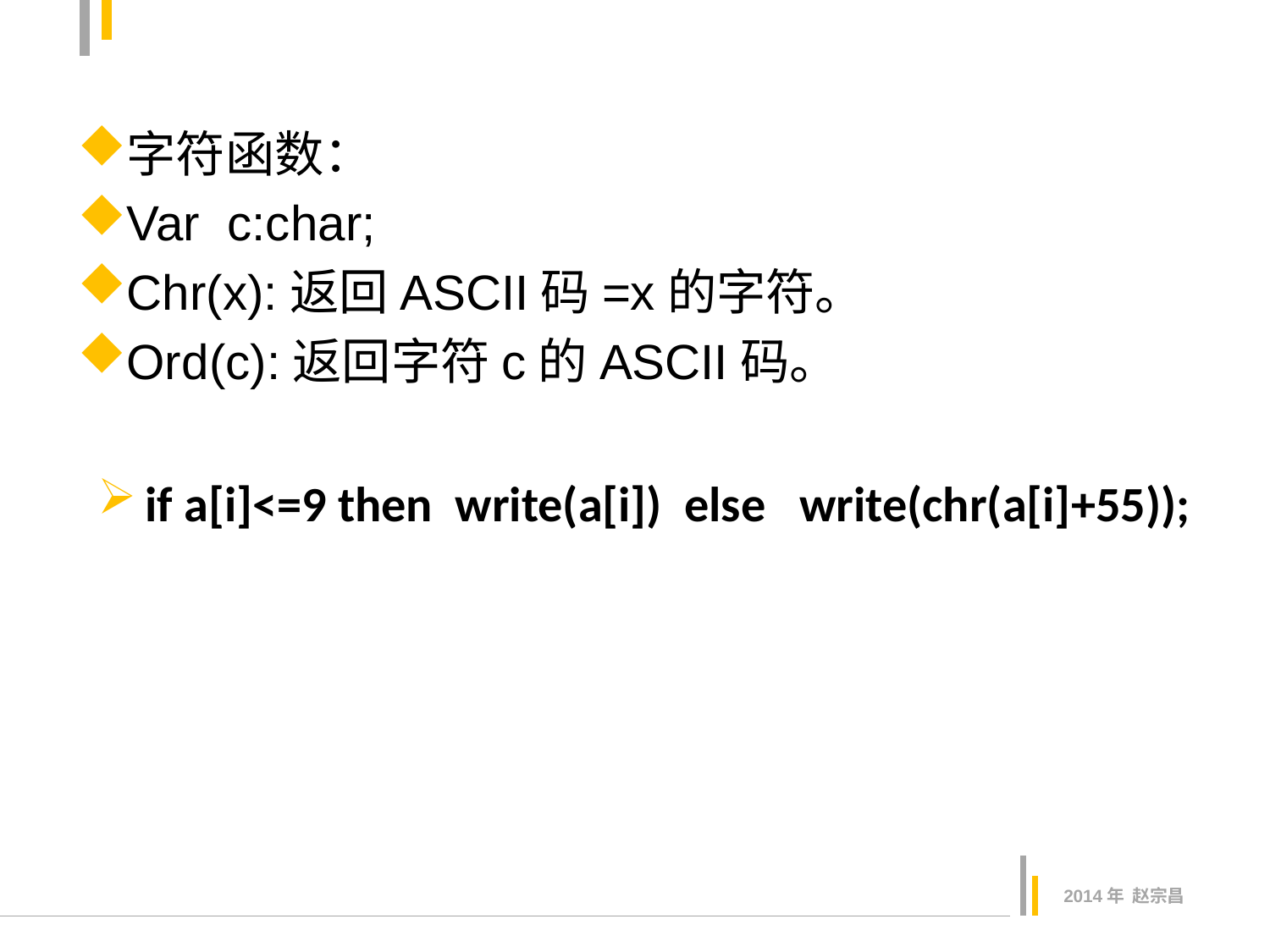

字符函数：
Var  c:char;
Chr(x):返回ASCII码=x的字符。
Ord(c):返回字符c的ASCII码。

if a[i]<=9 then  write(a[i])  else   write(chr(a[i]+55));